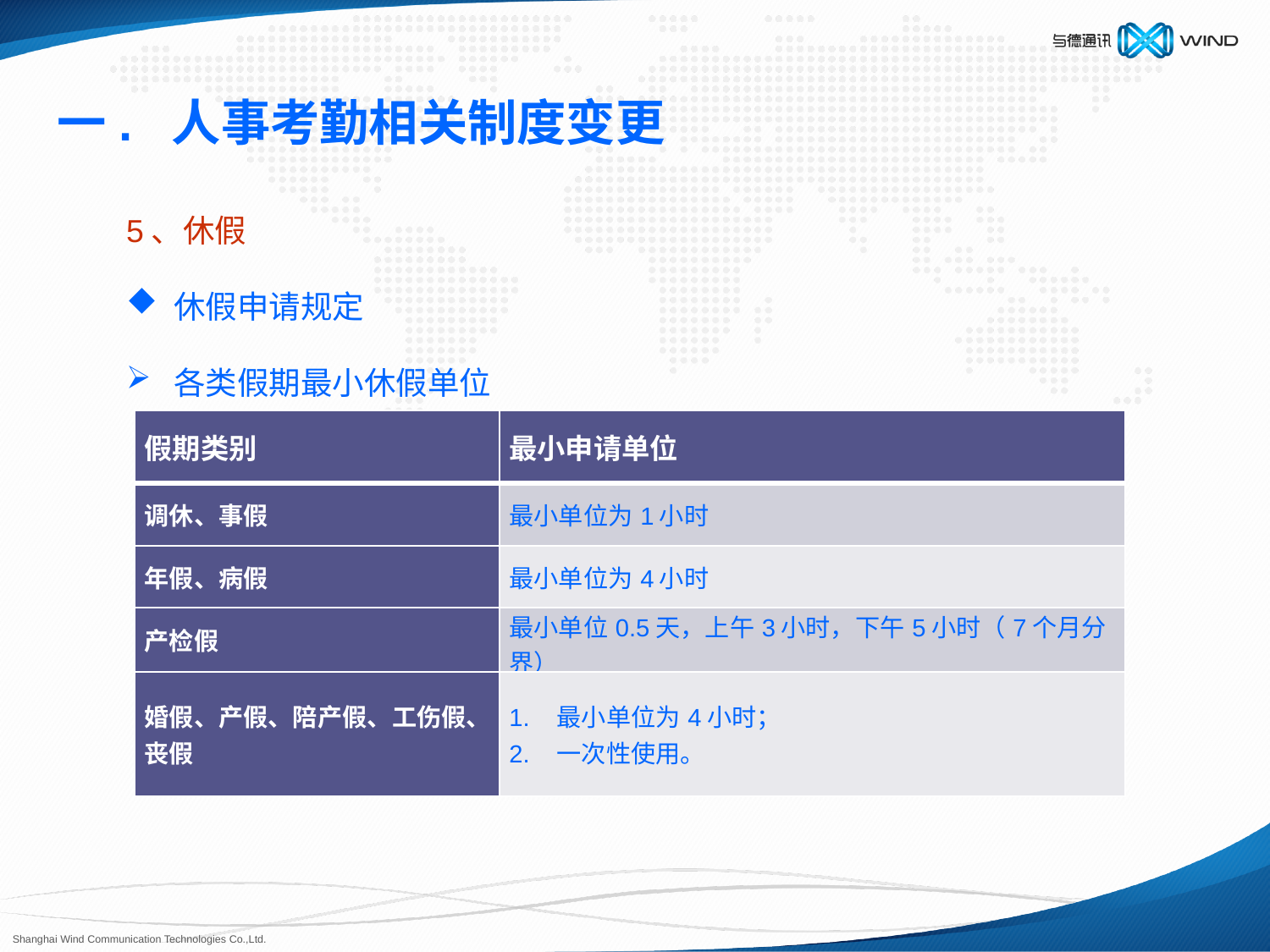

一.  人事考勤相关制度变更
5、休假
休假申请规定
各类假期最小休假单位
| 假期类别 | 最小申请单位 |
| --- | --- |
| 调休、事假 | 最小单位为1小时 |
| 年假、病假 | 最小单位为4小时 |
| 产检假 | 最小单位0.5天，上午3小时，下午5小时（7个月分界） |
| 婚假、产假、陪产假、工伤假、丧假 | 最小单位为4小时； 一次性使用。 |